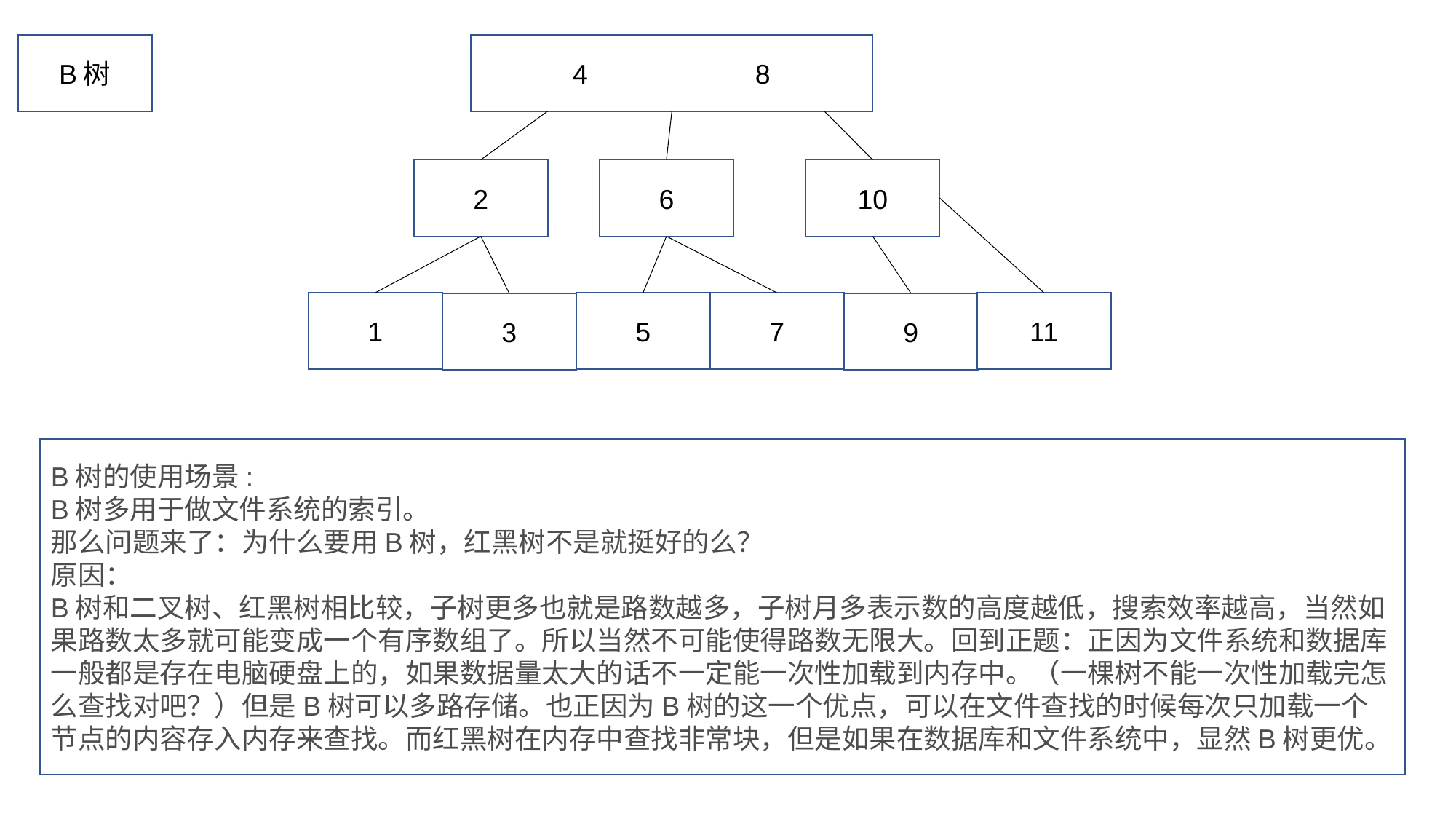

B树
4                      8
2
6
10
1
5
7
11
3
9
B树的使用场景:
B树多用于做文件系统的索引。
那么问题来了：为什么要用B树，红黑树不是就挺好的么？
原因：
B树和二叉树、红黑树相比较，子树更多也就是路数越多，子树月多表示数的高度越低，搜索效率越高，当然如果路数太多就可能变成一个有序数组了。所以当然不可能使得路数无限大。回到正题：正因为文件系统和数据库一般都是存在电脑硬盘上的，如果数据量太大的话不一定能一次性加载到内存中。（一棵树不能一次性加载完怎么查找对吧？）但是B树可以多路存储。也正因为B树的这一个优点，可以在文件查找的时候每次只加载一个节点的内容存入内存来查找。而红黑树在内存中查找非常块，但是如果在数据库和文件系统中，显然B树更优。